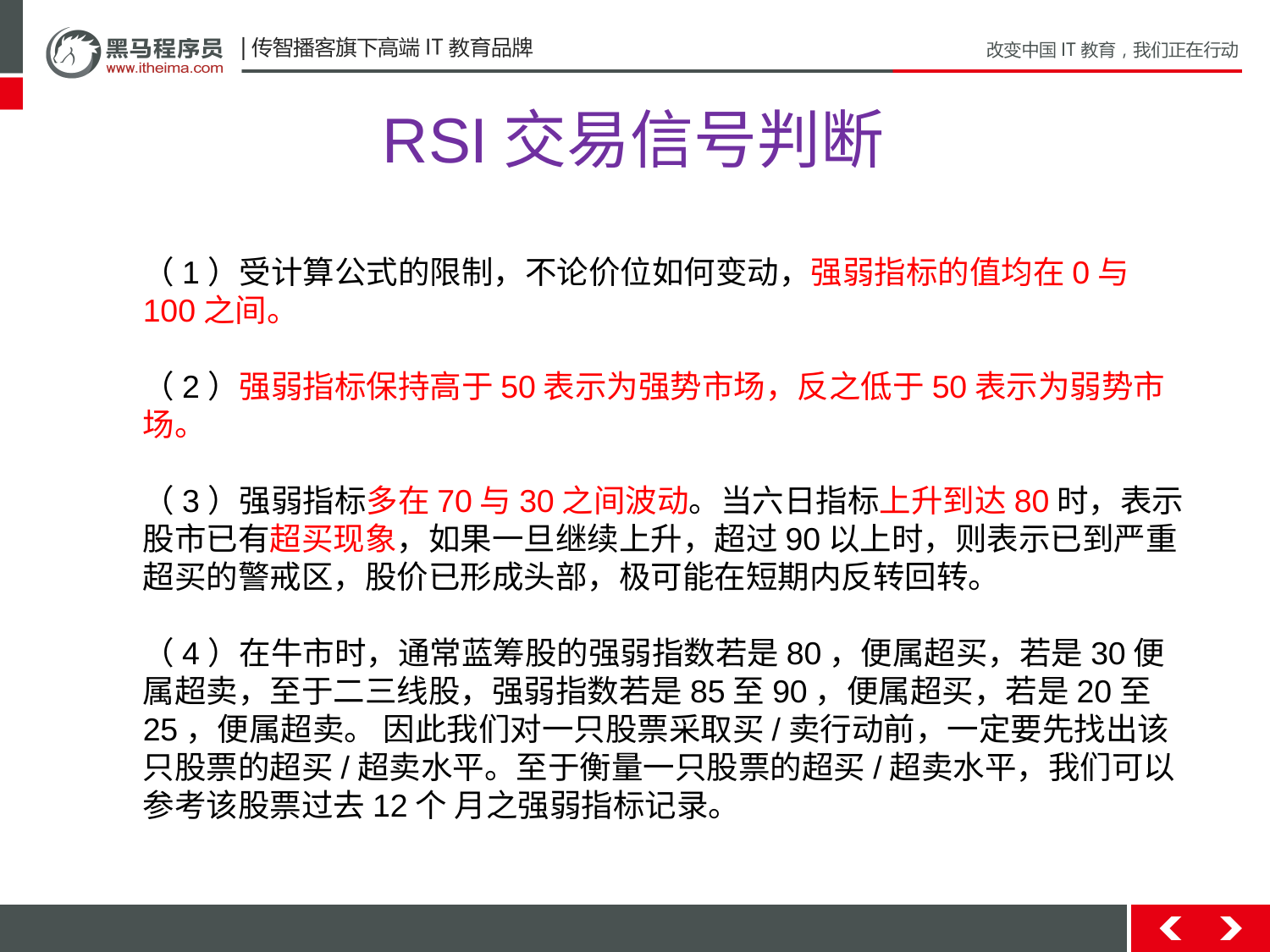

# RSI交易信号判断
（1）受计算公式的限制，不论价位如何变动，强弱指标的值均在0与100之间。

（2）强弱指标保持高于50表示为强势市场，反之低于50表示为弱势市场。

（3）强弱指标多在70与30之间波动。当六日指标上升到达80时，表示股市已有超买现象，如果一旦继续上升，超过90以上时，则表示已到严重超买的警戒区，股价已形成头部，极可能在短期内反转回转。

（4）在牛市时，通常蓝筹股的强弱指数若是80，便属超买，若是30便属超卖，至于二三线股，强弱指数若是85至90，便属超买，若是20至25，便属超卖。 因此我们对一只股票采取买/卖行动前，一定要先找出该只股票的超买/超卖水平。至于衡量一只股票的超买/超卖水平，我们可以参考该股票过去12个 月之强弱指标记录。